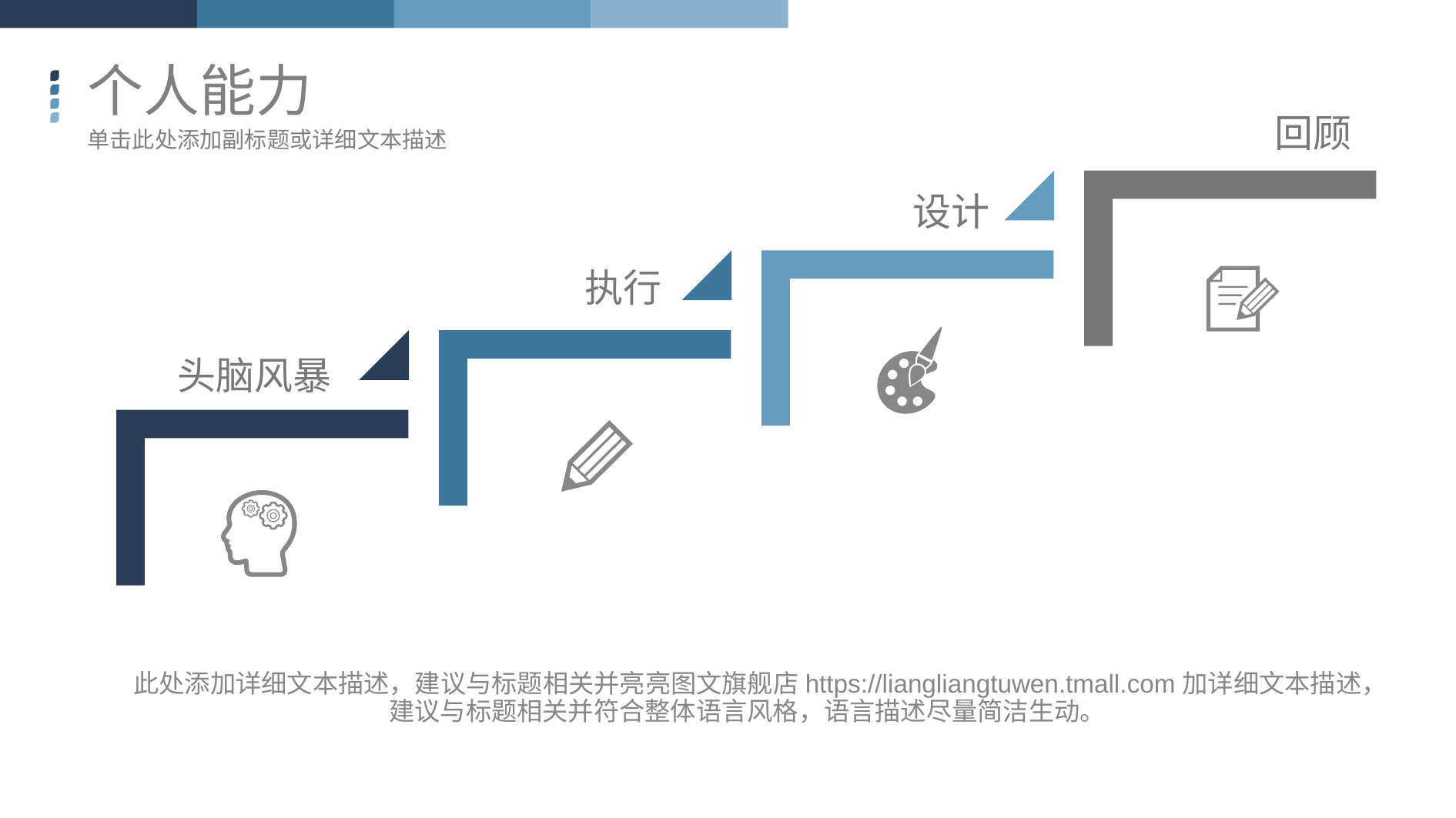

个人能力
回顾

单击此处添加副标题或详细文本描述
设计
执行

头脑风暴

此处添加详细文本描述，建议与标题相关并亮亮图文旗舰店https://liangliangtuwen.tmall.com加详细文本描述，建议与标题相关并符合整体语言风格，语言描述尽量简洁生动。